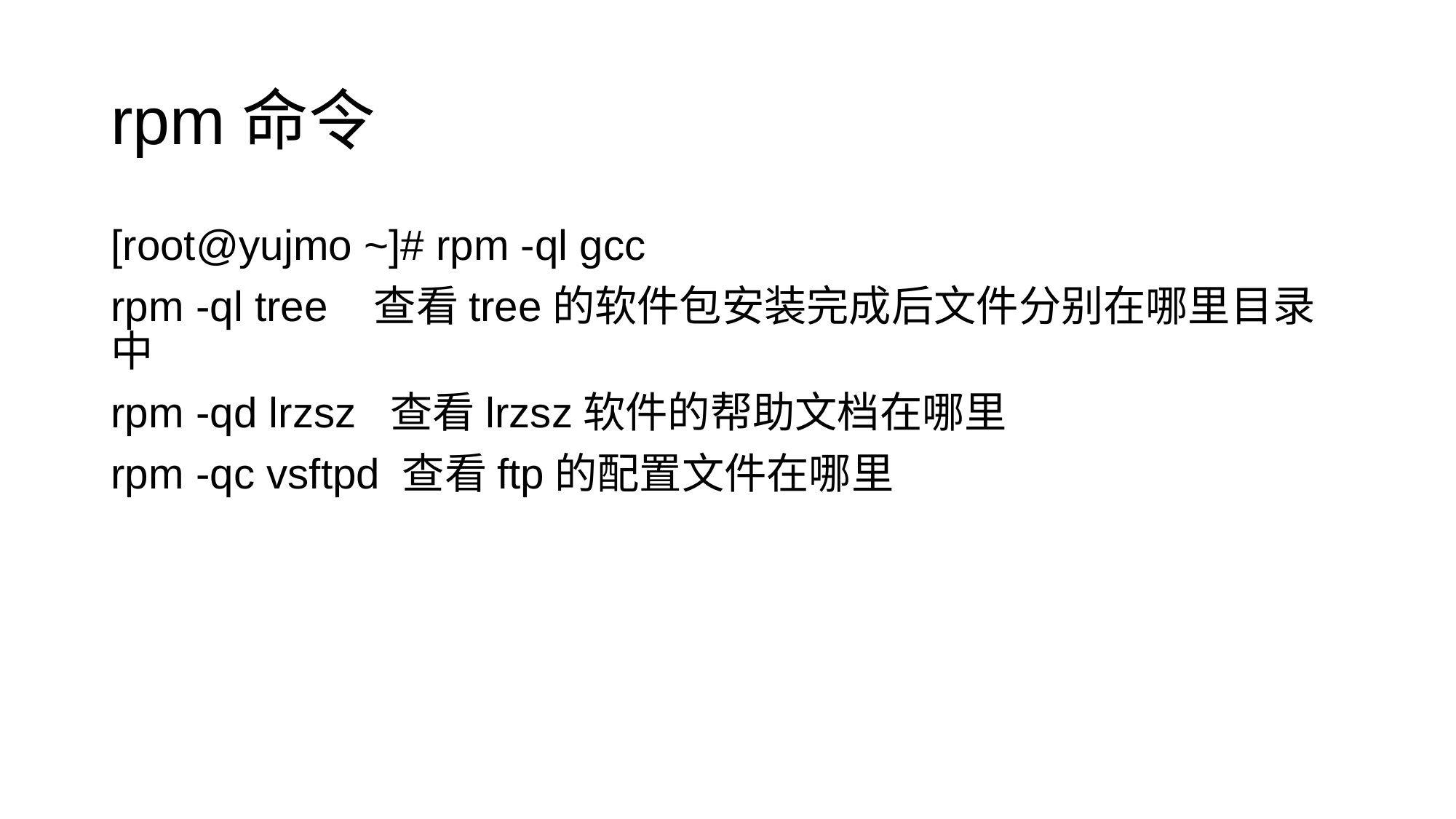

# rpm命令
[root@yujmo ~]# rpm -ql gcc
rpm -ql tree   查看tree的软件包安装完成后文件分别在哪里目录中
rpm -qd lrzsz  查看lrzsz软件的帮助文档在哪里
rpm -qc vsftpd 查看ftp的配置文件在哪里